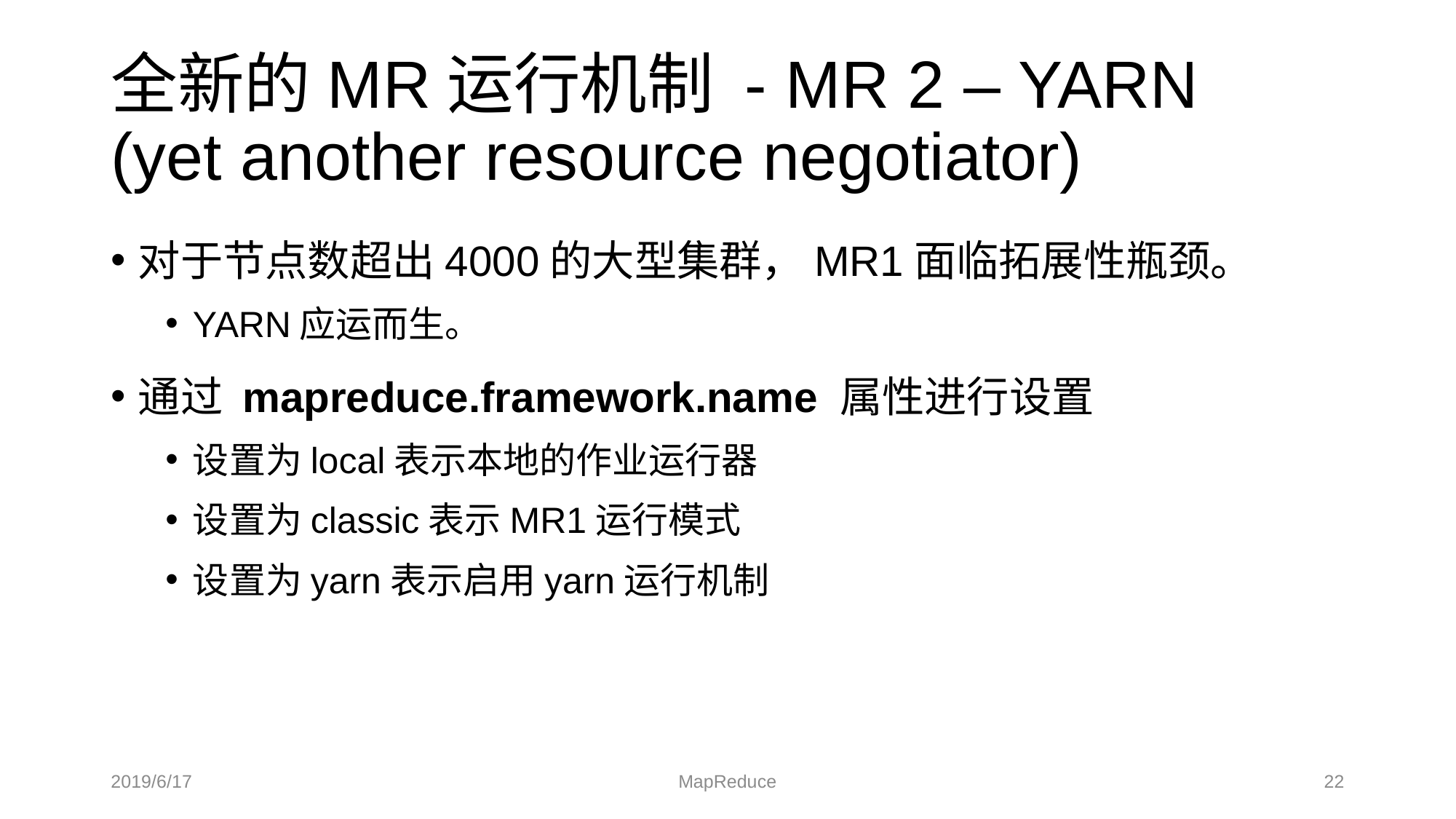

# 全新的MR运行机制 - MR 2 – YARN (yet another resource negotiator)
对于节点数超出4000的大型集群，MR1面临拓展性瓶颈。
YARN应运而生。
通过 mapreduce.framework.name 属性进行设置
设置为local表示本地的作业运行器
设置为classic表示MR1运行模式
设置为yarn表示启用yarn运行机制

2019/6/17
MapReduce
22